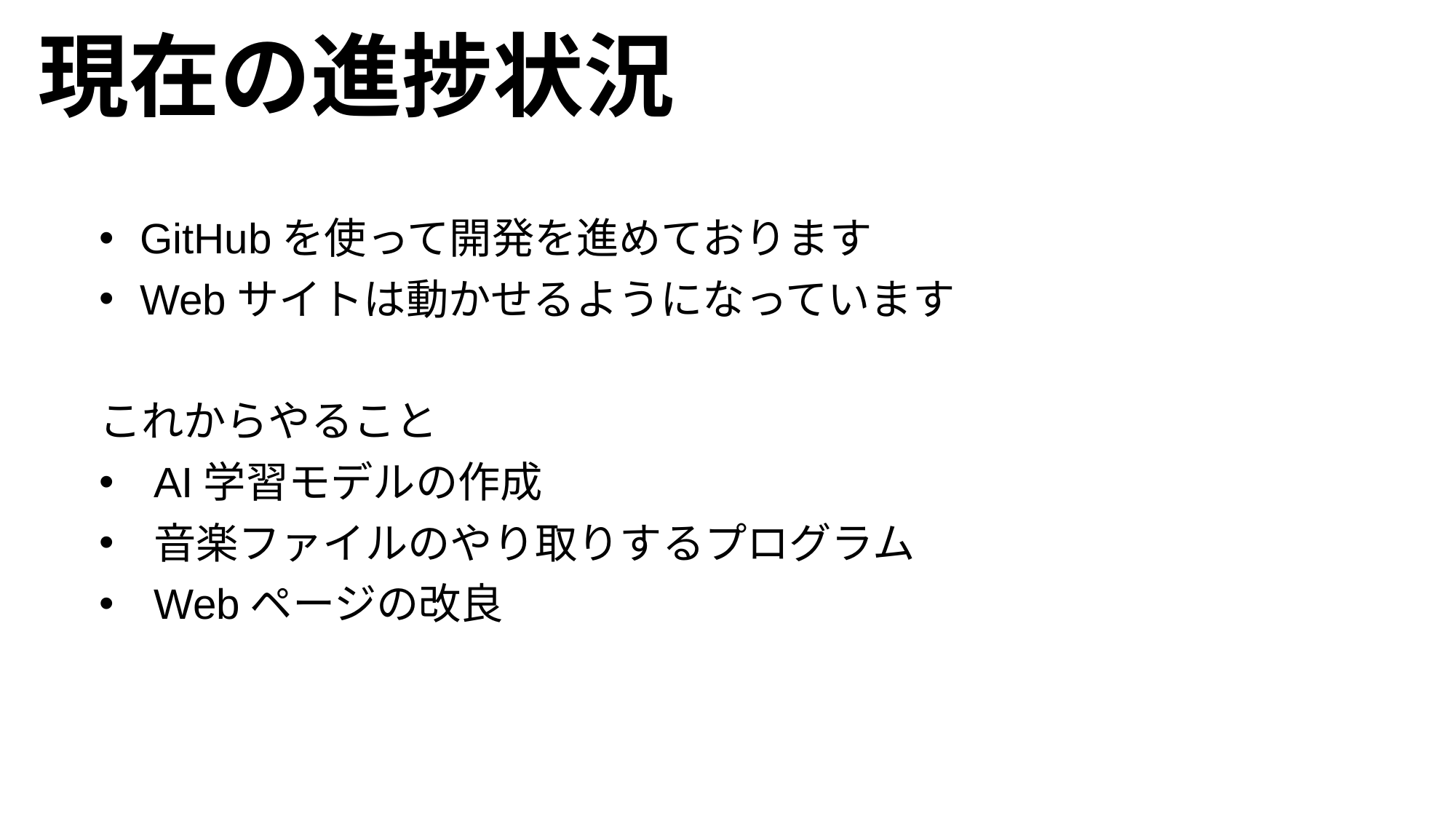

# 現在の進捗状況
GitHubを使って開発を進めております
Webサイトは動かせるようになっています

これからやること
AI学習モデルの作成
音楽ファイルのやり取りするプログラム
Webページの改良